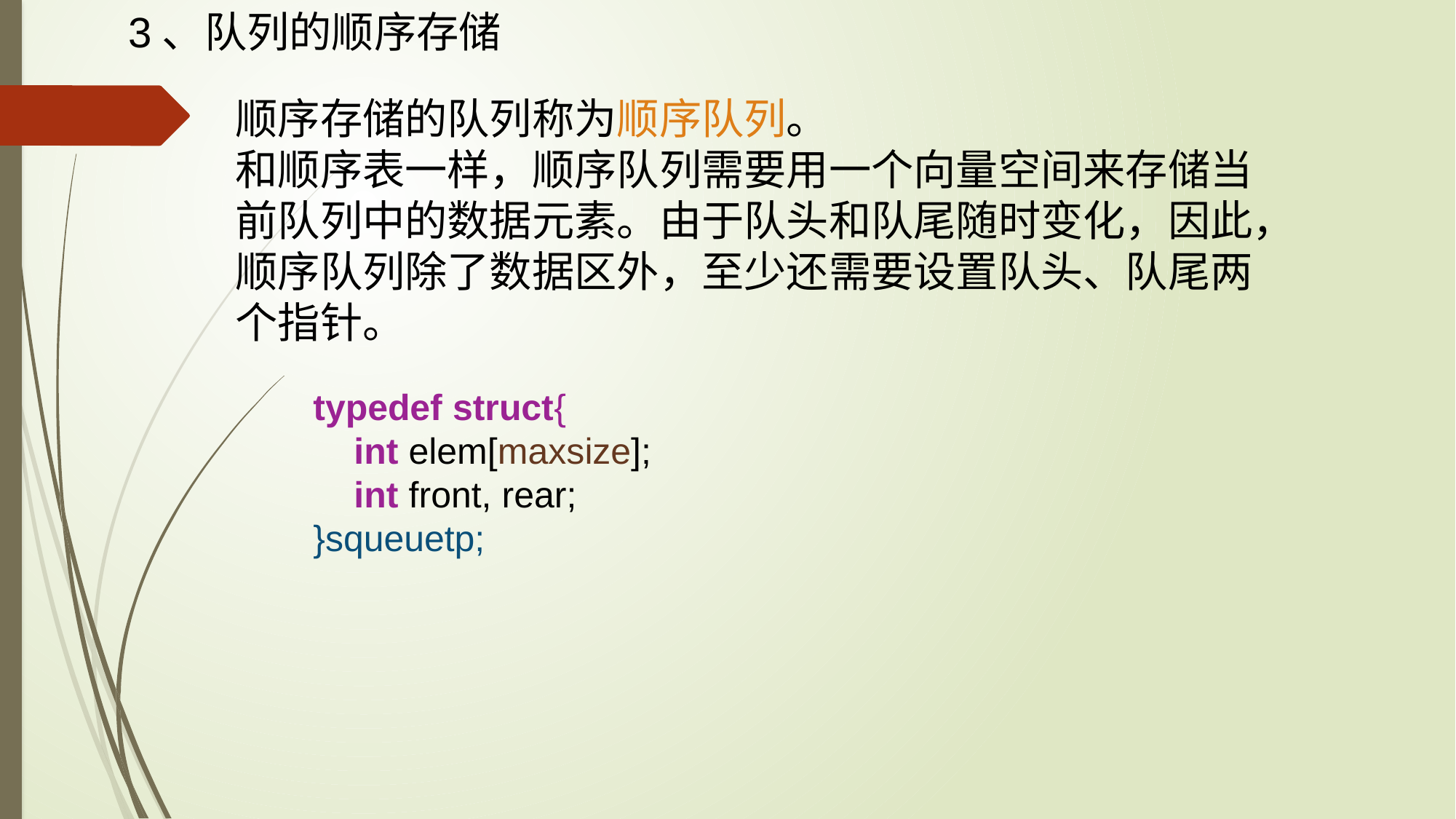

3、队列的顺序存储
顺序存储的队列称为顺序队列。
和顺序表一样，顺序队列需要用一个向量空间来存储当前队列中的数据元素。由于队头和队尾随时变化，因此，顺序队列除了数据区外，至少还需要设置队头、队尾两个指针。
typedef struct{
    int elem[maxsize];
    int front, rear;
}squeuetp;